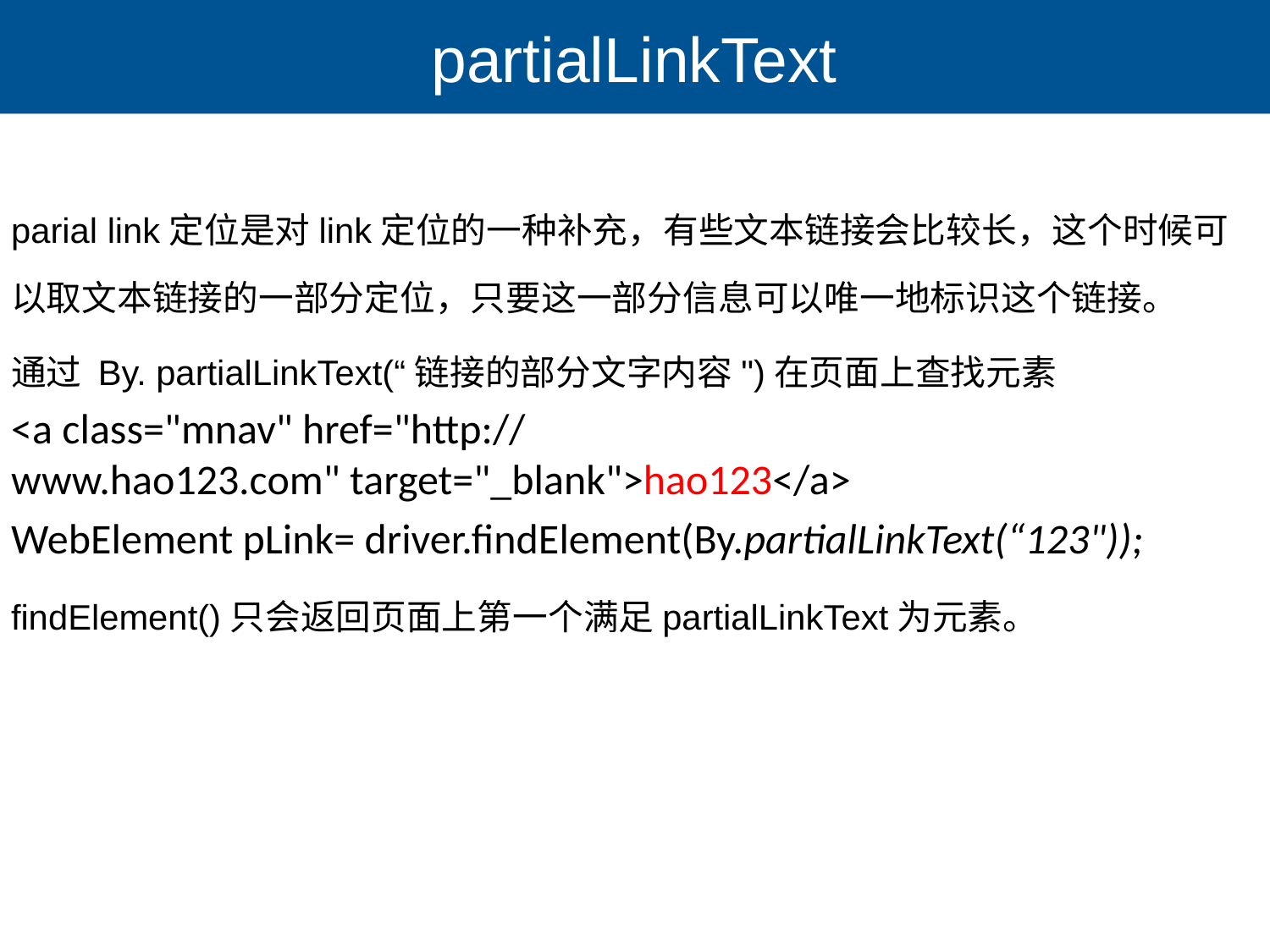

# partialLinkText
parial link定位是对link定位的一种补充，有些文本链接会比较长，这个时候可以取文本链接的一部分定位，只要这一部分信息可以唯一地标识这个链接。
通过 By. partialLinkText(“链接的部分文字内容")在页面上查找元素
<a class="mnav" href="http://www.hao123.com" target="_blank">hao123</a>
WebElement pLink= driver.findElement(By.partialLinkText(“123"));
findElement()只会返回页面上第一个满足partialLinkText为元素。